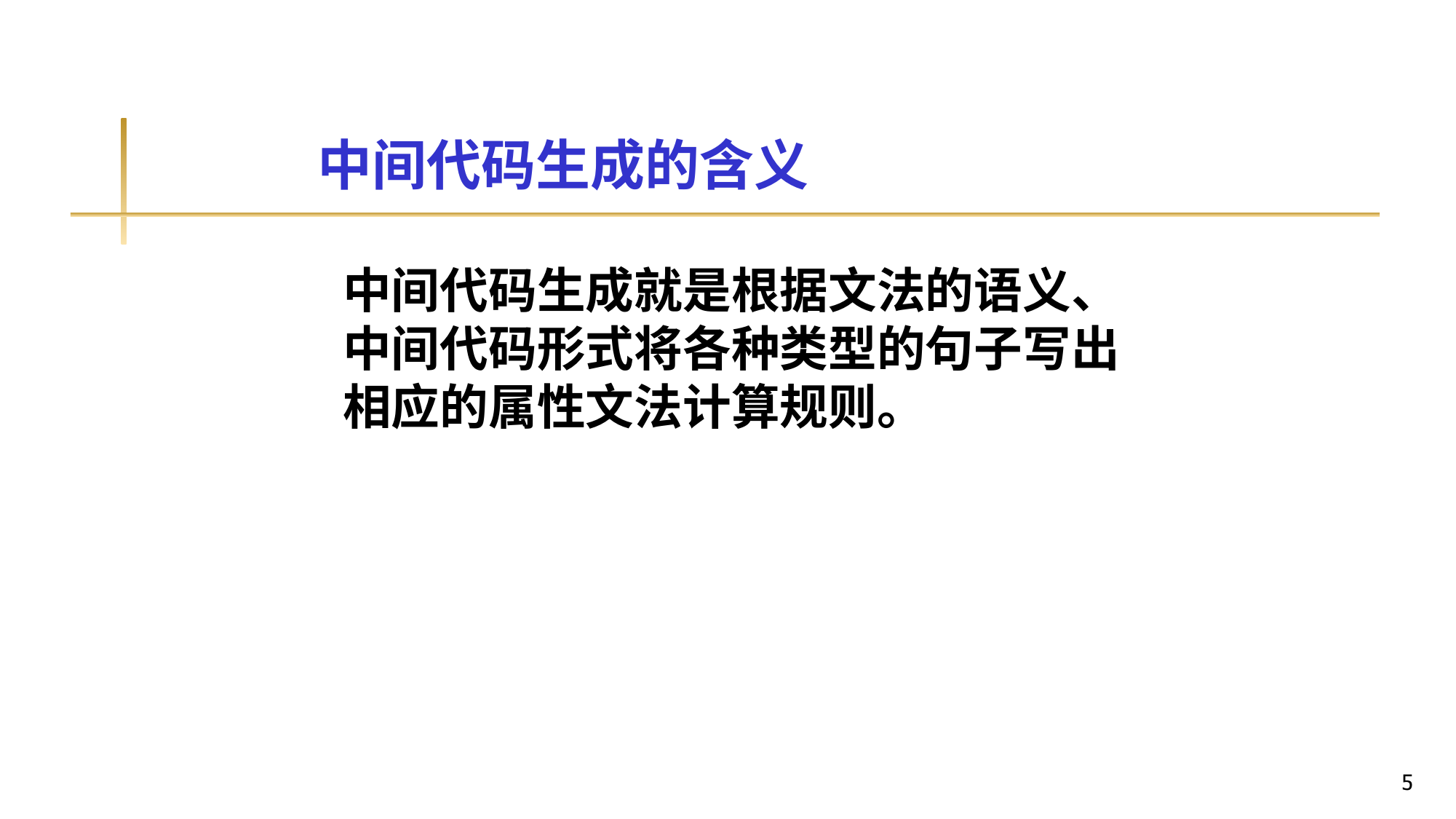

中间代码生成的含义
中间代码生成就是根据文法的语义、中间代码形式将各种类型的句子写出相应的属性文法计算规则。
5